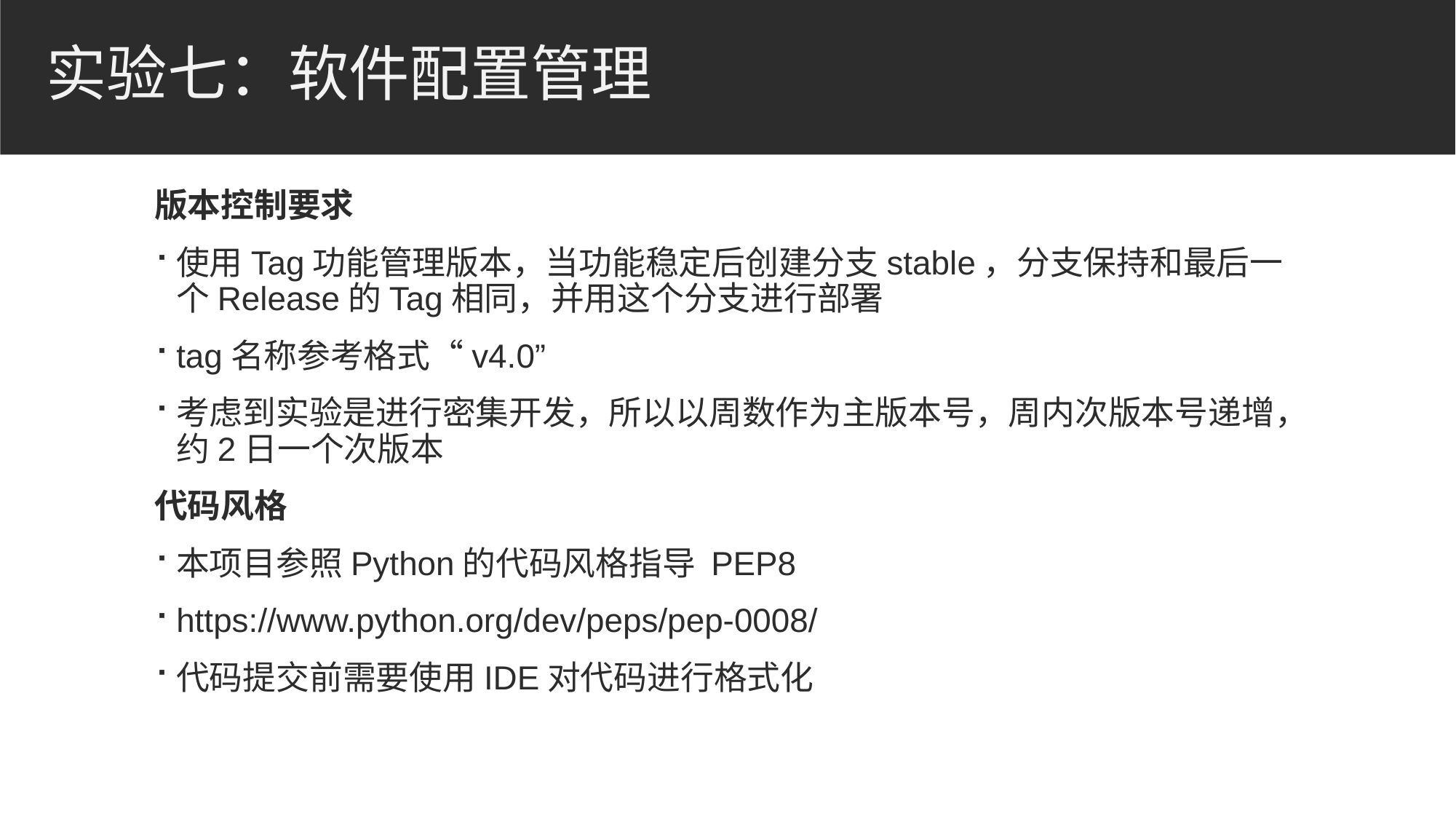

# 实验七：软件配置管理
版本控制要求
使用Tag功能管理版本，当功能稳定后创建分支stable，分支保持和最后一个Release的Tag相同，并用这个分支进行部署
tag名称参考格式“v4.0”
考虑到实验是进行密集开发，所以以周数作为主版本号，周内次版本号递增，约2日一个次版本
代码风格
本项目参照Python的代码风格指导 PEP8
https://www.python.org/dev/peps/pep-0008/
代码提交前需要使用IDE对代码进行格式化